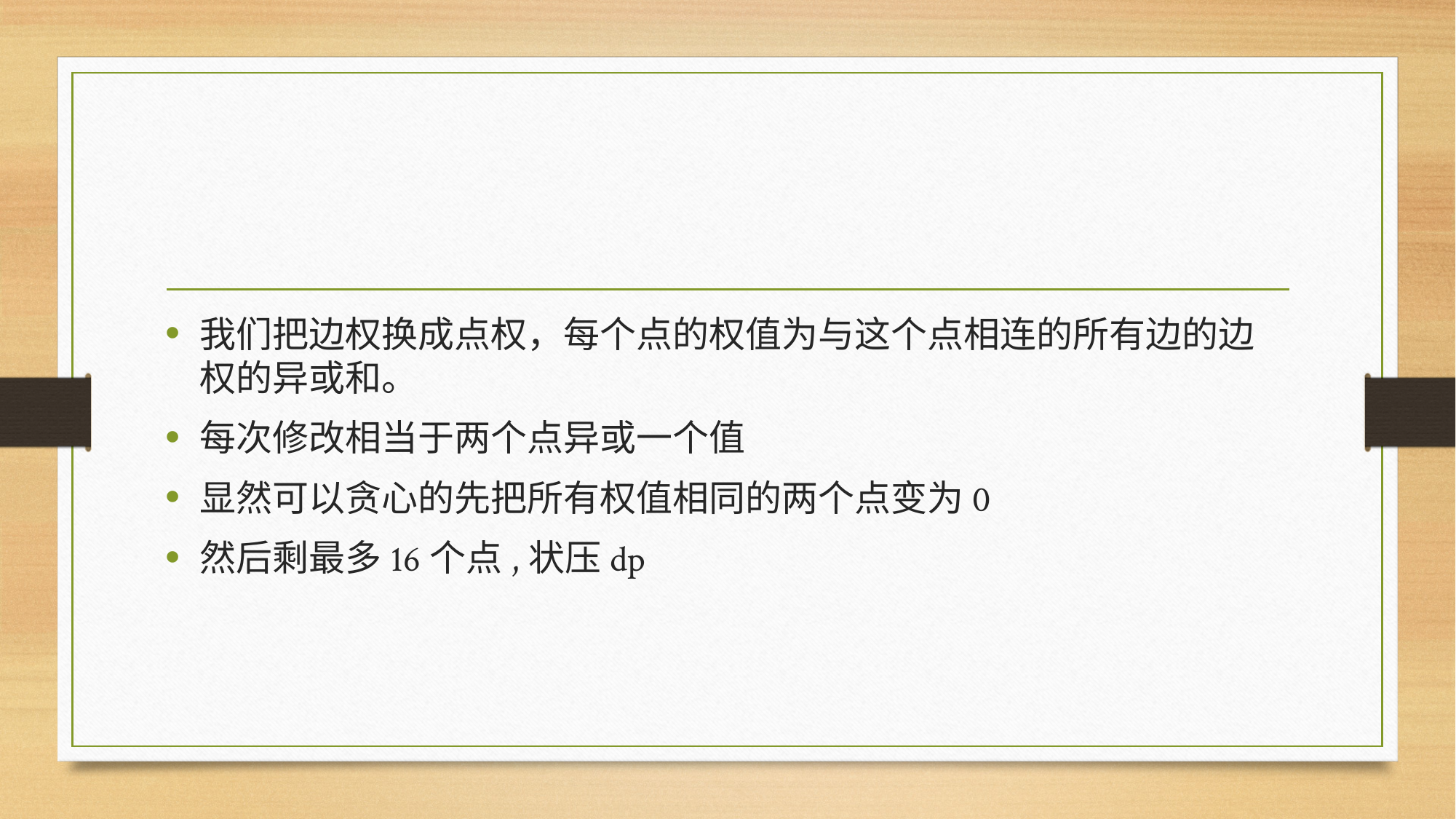

#
我们把边权换成点权，每个点的权值为与这个点相连的所有边的边权的异或和。
每次修改相当于两个点异或一个值
显然可以贪心的先把所有权值相同的两个点变为0
然后剩最多16个点,状压dp